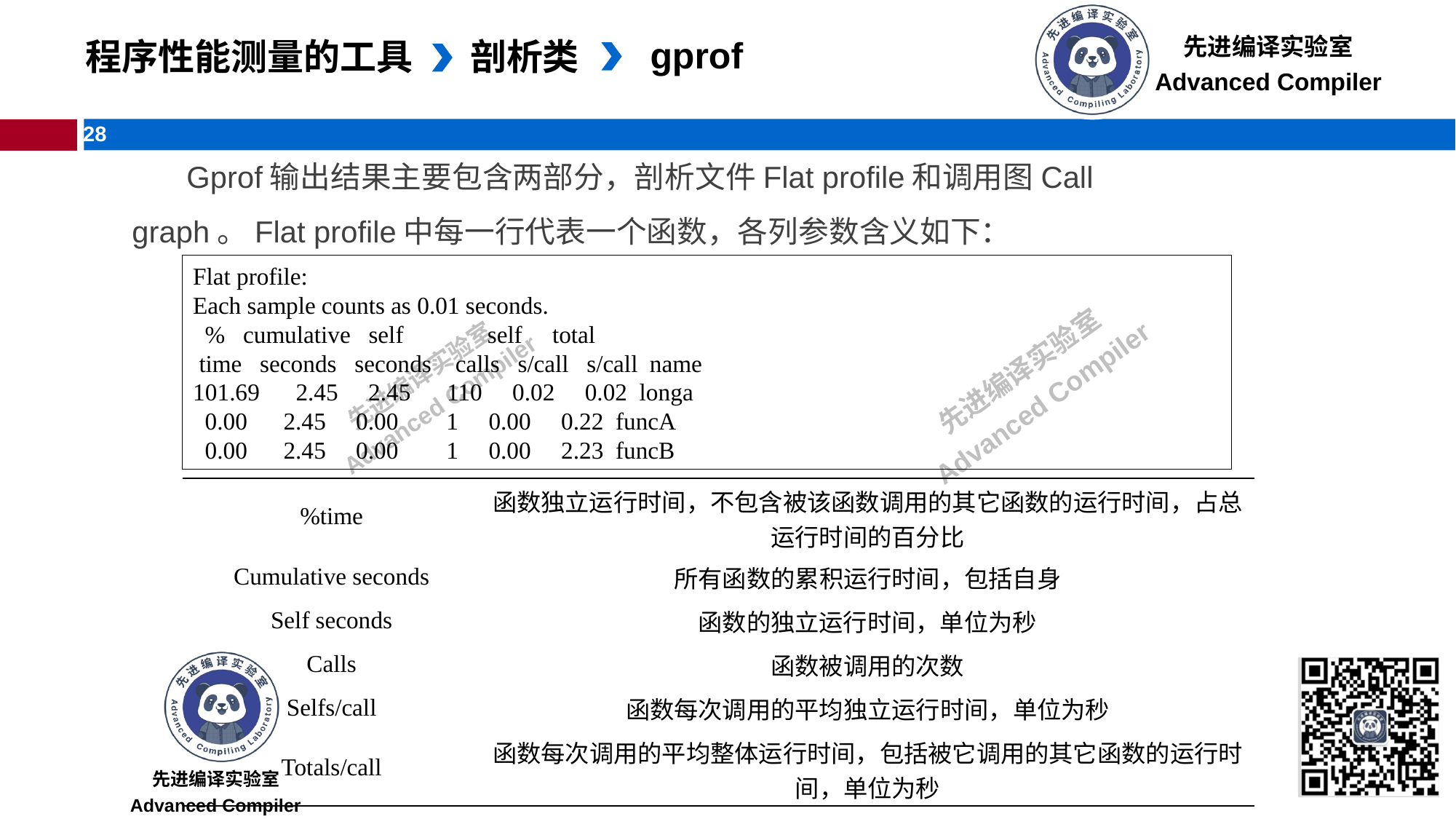

gprof
 程序性能测量的工具
剖析类

Gprof输出结果主要包含两部分，剖析文件Flat profile和调用图Call graph。Flat profile中每一行代表一个函数，各列参数含义如下：
Flat profile:
Each sample counts as 0.01 seconds.
  %   cumulative   self              self     total
 time   seconds   seconds    calls   s/call   s/call  name
101.69      2.45     2.45      110     0.02     0.02  longa
  0.00      2.45     0.00        1     0.00     0.22  funcA
  0.00      2.45     0.00        1     0.00     2.23  funcB
| %time | 函数独立运行时间，不包含被该函数调用的其它函数的运行时间，占总运行时间的百分比 |
| --- | --- |
| Cumulative seconds | 所有函数的累积运行时间，包括自身 |
| Self seconds | 函数的独立运行时间，单位为秒 |
| Calls | 函数被调用的次数 |
| Selfs/call | 函数每次调用的平均独立运行时间，单位为秒 |
| Totals/call | 函数每次调用的平均整体运行时间，包括被它调用的其它函数的运行时间，单位为秒 |